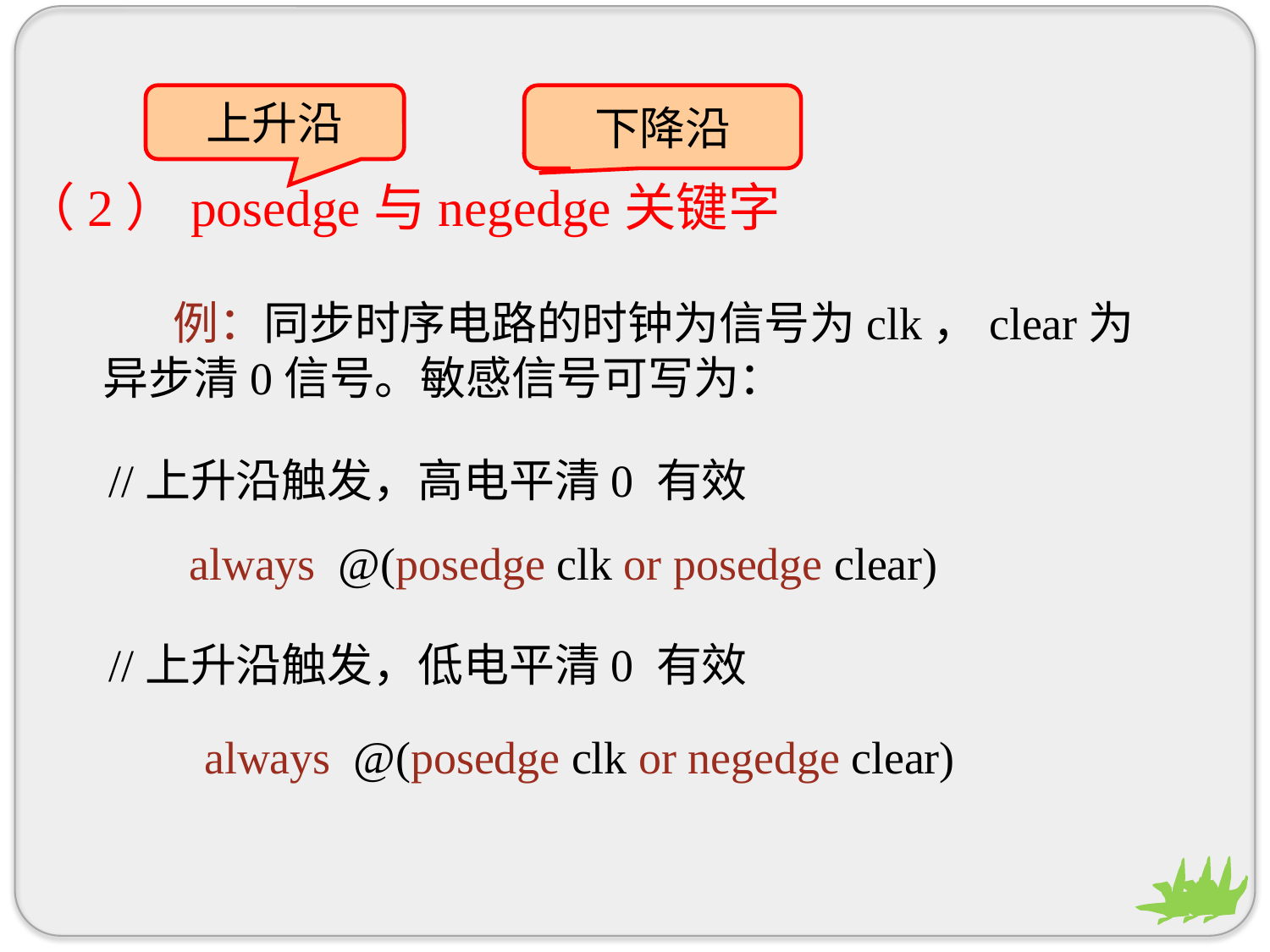

上升沿
下降沿
（2）posedge与negedge关键字
       例：同步时序电路的时钟为信号为clk，clear为异步清0信号。敏感信号可写为：
//上升沿触发，高电平清0 有效
always  @(posedge clk or posedge clear)
//上升沿触发，低电平清0 有效
always  @(posedge clk or negedge clear)
36